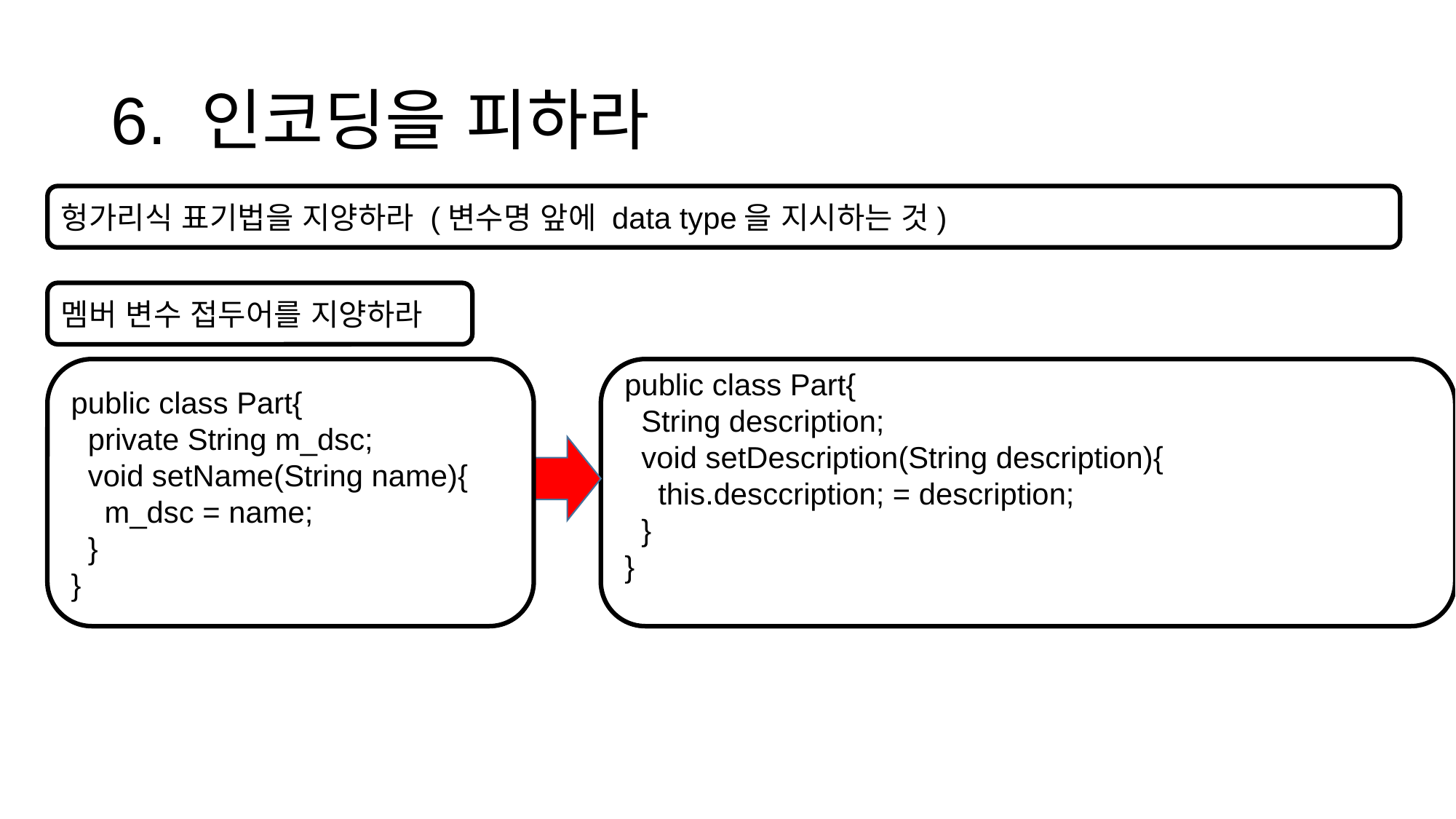

# 6. 인코딩을 피하라
헝가리식 표기법을 지양하라 (변수명 앞에 data type을 지시하는 것)
멤버 변수 접두어를 지양하라
public class Part{
  String description;
  void setDescription(String description){
    this.desccription; = description;
  }
}

public class Part{
  private String m_dsc;
  void setName(String name){
    m_dsc = name;
  }
}